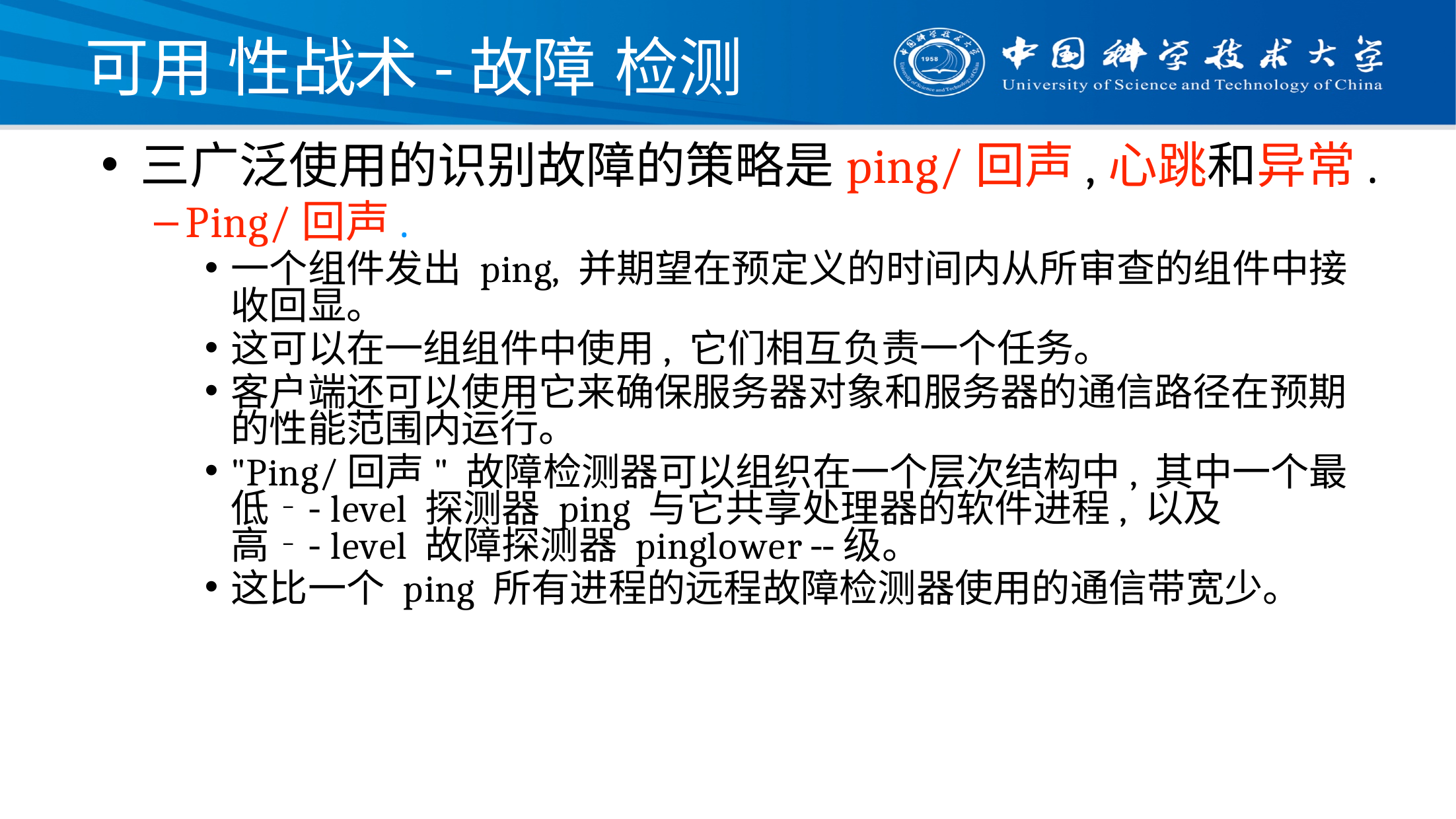

# 可用 性战术-故障 检测
三广泛使用的识别故障的策略是ping/回声,心跳和异常.
Ping/回声.
一个组件发出 ping, 并期望在预定义的时间内从所审查的组件中接收回显。
这可以在一组组件中使用, 它们相互负责一个任务。
客户端还可以使用它来确保服务器对象和服务器的通信路径在预期的性能范围内运行。
"Ping/回声" 故障检测器可以组织在一个层次结构中, 其中一个最低‐‑level 探测器 ping 与它共享处理器的软件进程, 以及高‐‑level 故障探测器 pinglower ‐‑级。
这比一个 ping 所有进程的远程故障检测器使用的通信带宽少。